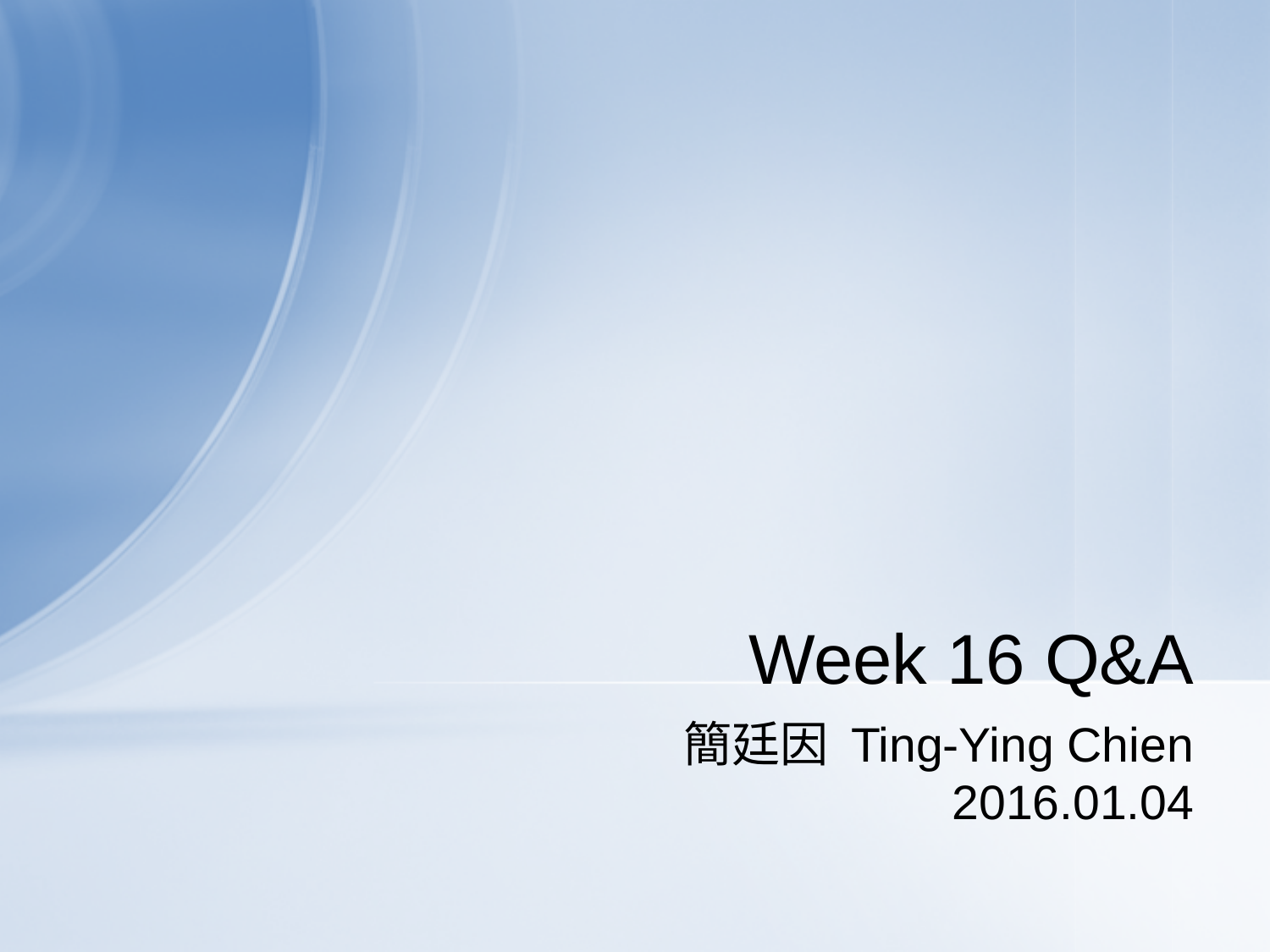

# Week 16 Q&A
 簡廷因 Ting-Ying Chien
2016.01.04